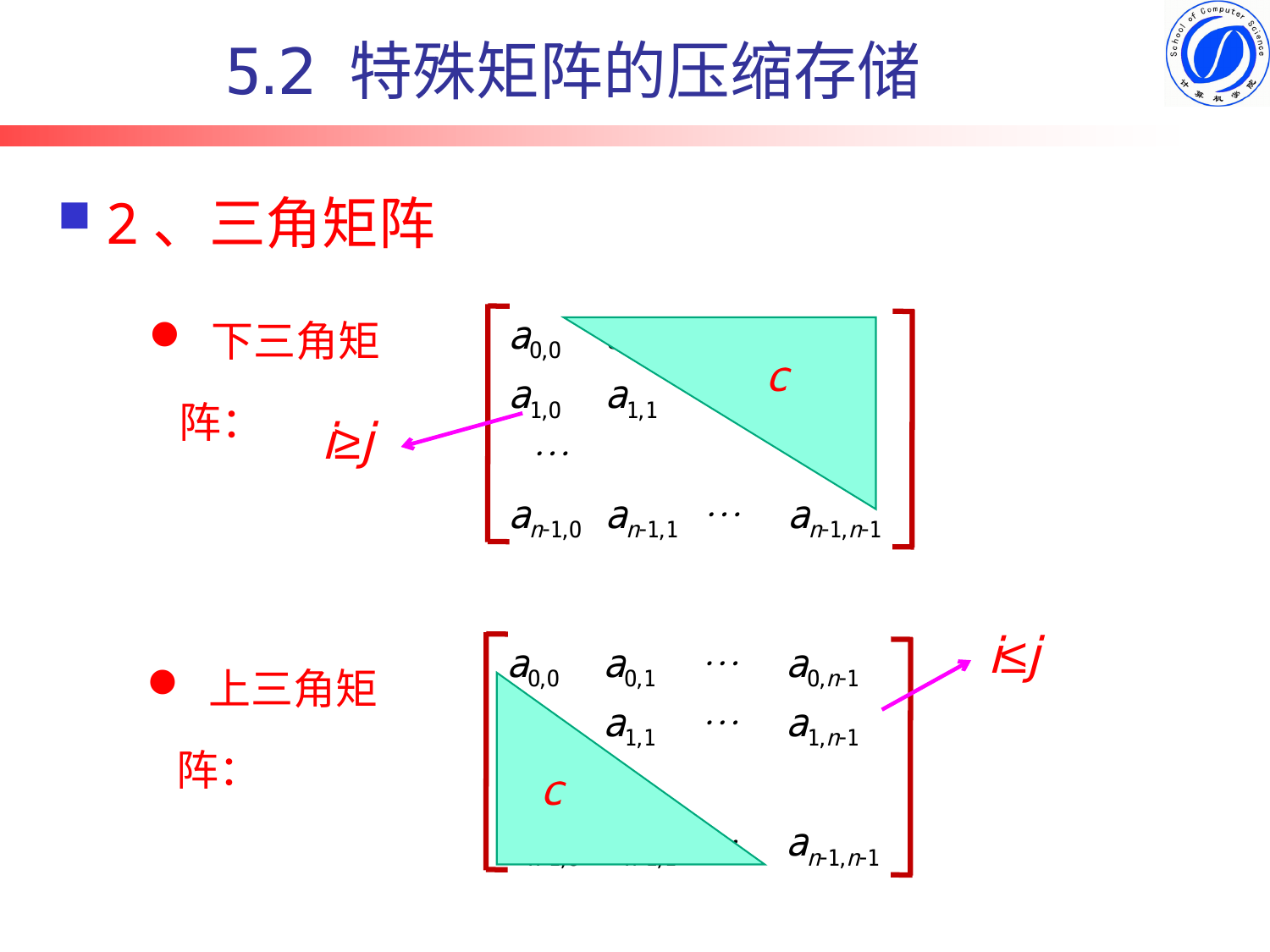

5.2 特殊矩阵的压缩存储
# 2、三角矩阵
 下三角矩阵：
…
a0,0
a0,1
a0,n-1
…
a1,0
a1,1
a1,n-1
…
…
an-1,0
an-1,1
an-1,n-1

c
i≥j
i≤j
 上三角矩阵：
…
a0,0
a0,1
a0,n-1
…
a1,0
a1,1
a1,n-1
…
…
an-1,0
an-1,1
an-1,n-1

c